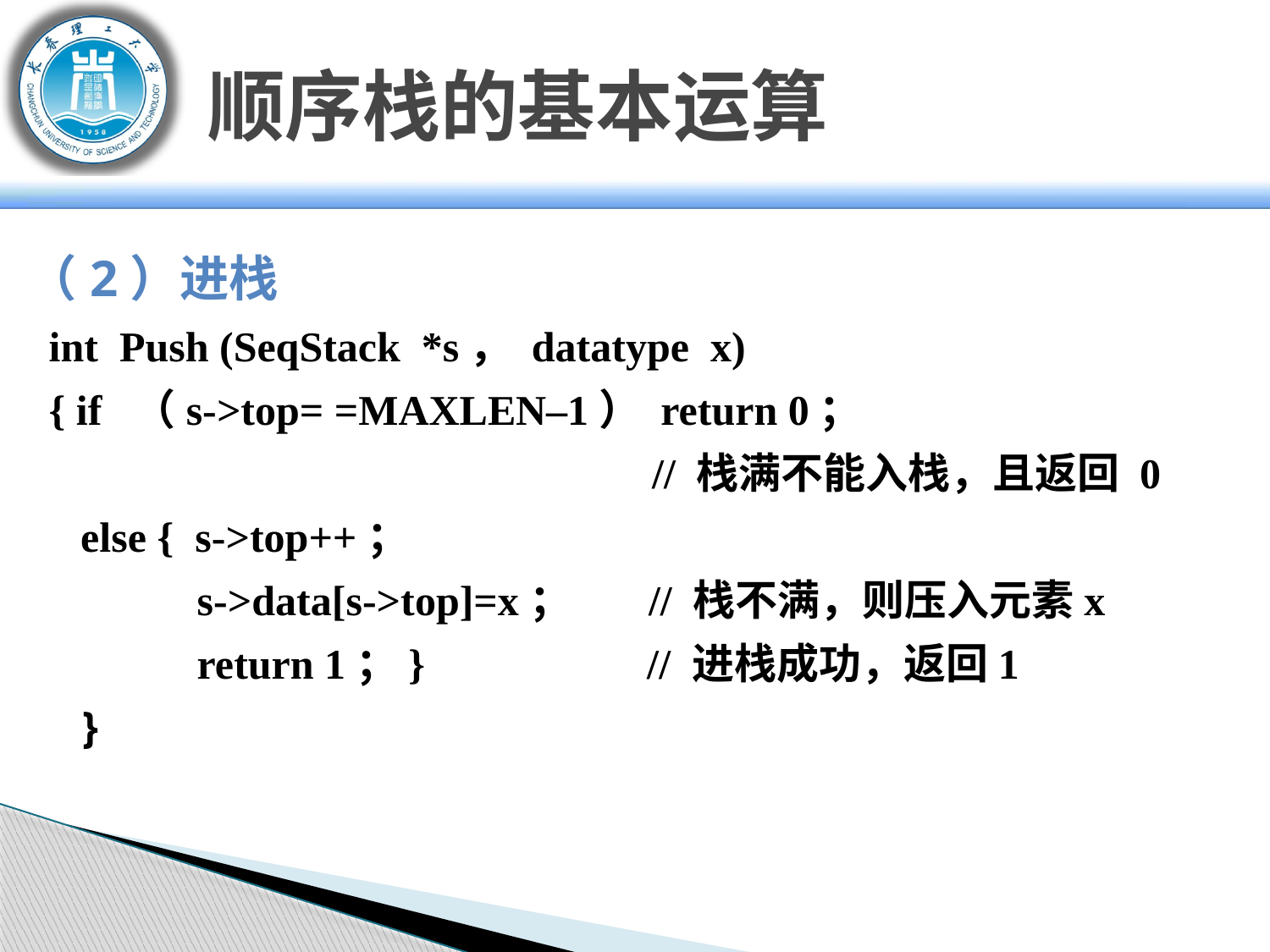

# 顺序栈的基本运算
（2）进栈
  int  Push (SeqStack  *s， datatype  x)
  { if  （s->top= =MAXLEN–1） return 0；
                                                           // 栈满不能入栈，且返回 0
     else {  s->top++；
                s->data[s->top]=x；       // 栈不满，则压入元素x
                return 1；}                     // 进栈成功，返回1
  }